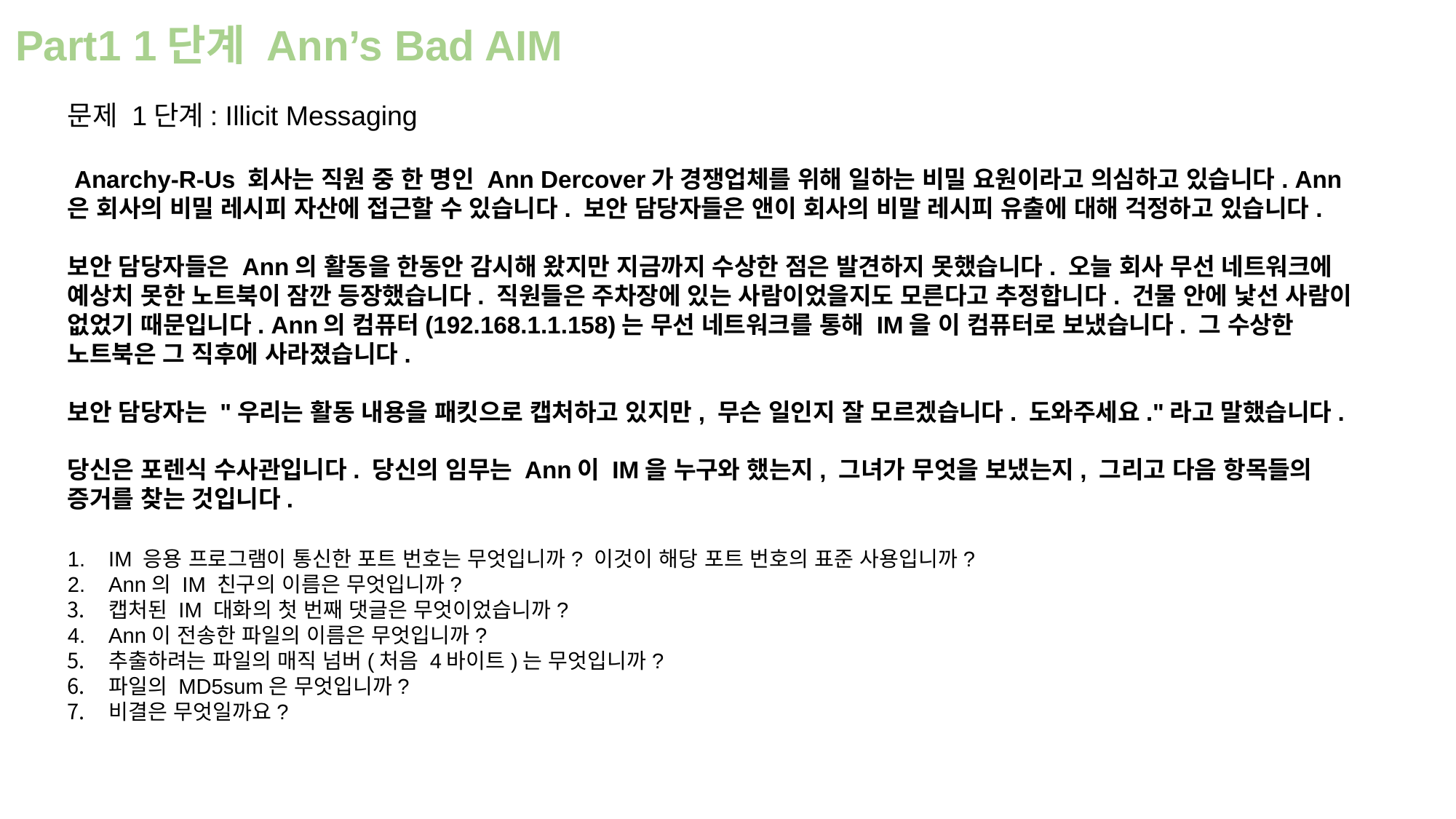

Part1 1단계 Ann’s Bad AIM
문제 1단계: Illicit Messaging

 Anarchy-R-Us 회사는 직원 중 한 명인 Ann Dercover가 경쟁업체를 위해 일하는 비밀 요원이라고 의심하고 있습니다. Ann은 회사의 비밀 레시피 자산에 접근할 수 있습니다. 보안 담당자들은 앤이 회사의 비말 레시피 유출에 대해 걱정하고 있습니다.

보안 담당자들은 Ann의 활동을 한동안 감시해 왔지만 지금까지 수상한 점은 발견하지 못했습니다. 오늘 회사 무선 네트워크에 예상치 못한 노트북이 잠깐 등장했습니다. 직원들은 주차장에 있는 사람이었을지도 모른다고 추정합니다. 건물 안에 낯선 사람이 없었기 때문입니다. Ann의 컴퓨터(192.168.1.1.158)는 무선 네트워크를 통해 IM을 이 컴퓨터로 보냈습니다. 그 수상한 노트북은 그 직후에 사라졌습니다.

보안 담당자는 "우리는 활동 내용을 패킷으로 캡처하고 있지만, 무슨 일인지 잘 모르겠습니다. 도와주세요."라고 말했습니다.

당신은 포렌식 수사관입니다. 당신의 임무는 Ann이 IM을 누구와 했는지, 그녀가 무엇을 보냈는지, 그리고 다음 항목들의 증거를 찾는 것입니다.

IM 응용 프로그램이 통신한 포트 번호는 무엇입니까? 이것이 해당 포트 번호의 표준 사용입니까?
Ann의 IM 친구의 이름은 무엇입니까?
캡처된 IM 대화의 첫 번째 댓글은 무엇이었습니까?
Ann이 전송한 파일의 이름은 무엇입니까?
추출하려는 파일의 매직 넘버(처음 4바이트)는 무엇입니까?
파일의 MD5sum은 무엇입니까?
비결은 무엇일까요?